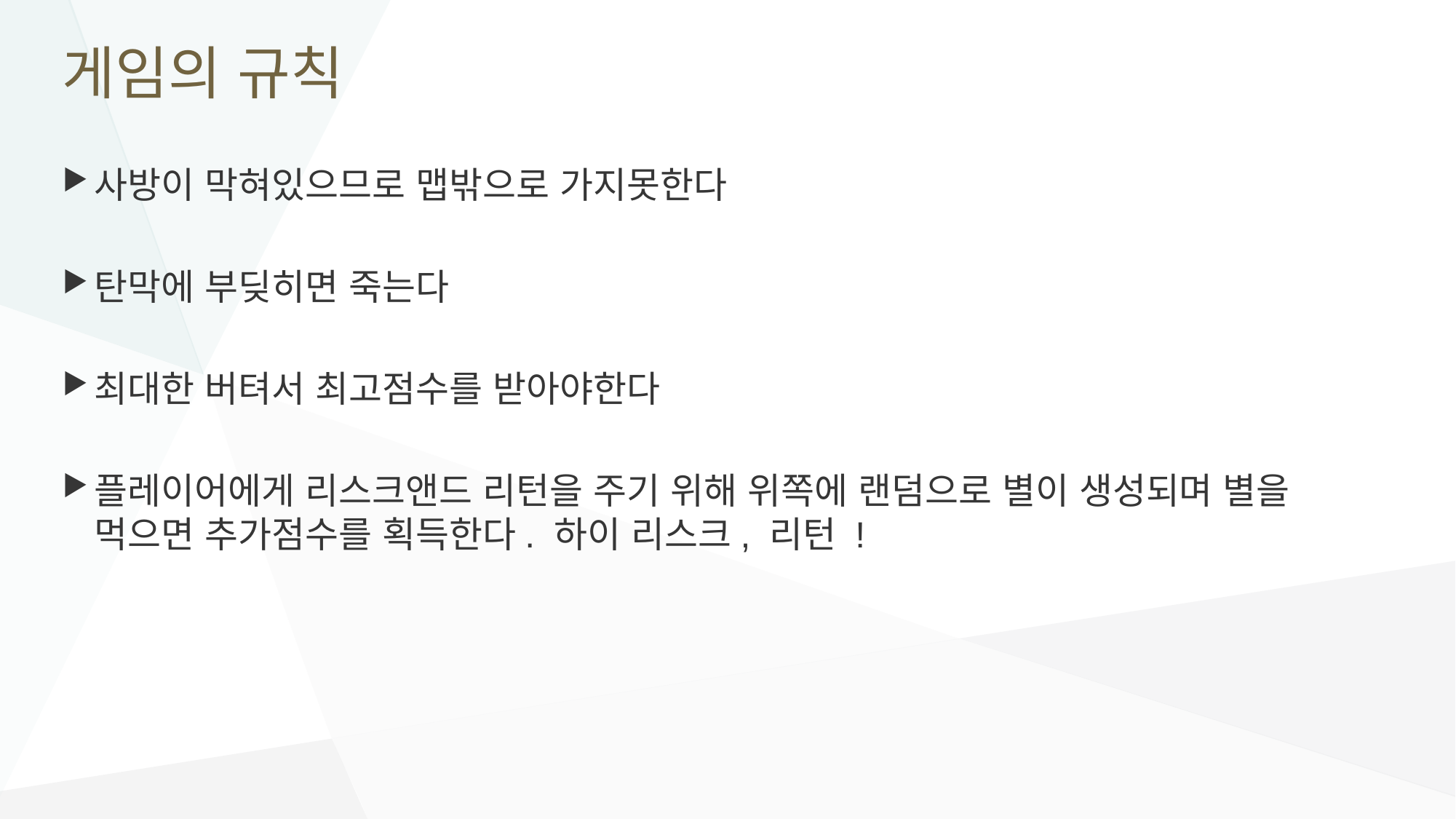

# 게임의 규칙
사방이 막혀있으므로 맵밖으로 가지못한다

탄막에 부딪히면 죽는다

최대한 버텨서 최고점수를 받아야한다

플레이어에게 리스크앤드 리턴을 주기 위해 위쪽에 랜덤으로 별이 생성되며 별을 먹으면 추가점수를 획득한다. 하이 리스크, 리턴 !